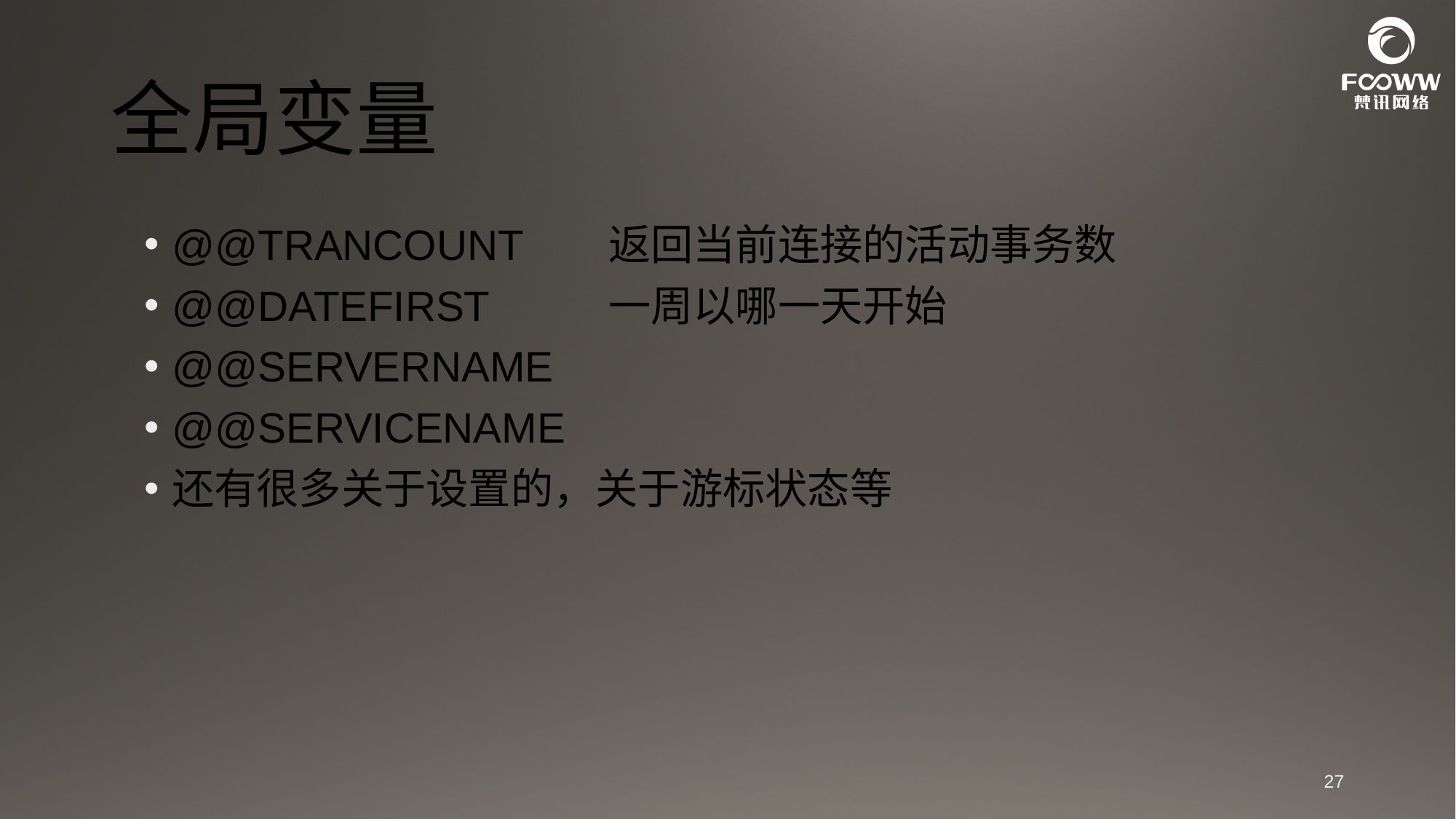

# 全局变量
@@TRANCOUNT  	返回当前连接的活动事务数
@@DATEFIRST		一周以哪一天开始
@@SERVERNAME
@@SERVICENAME
还有很多关于设置的，关于游标状态等
27